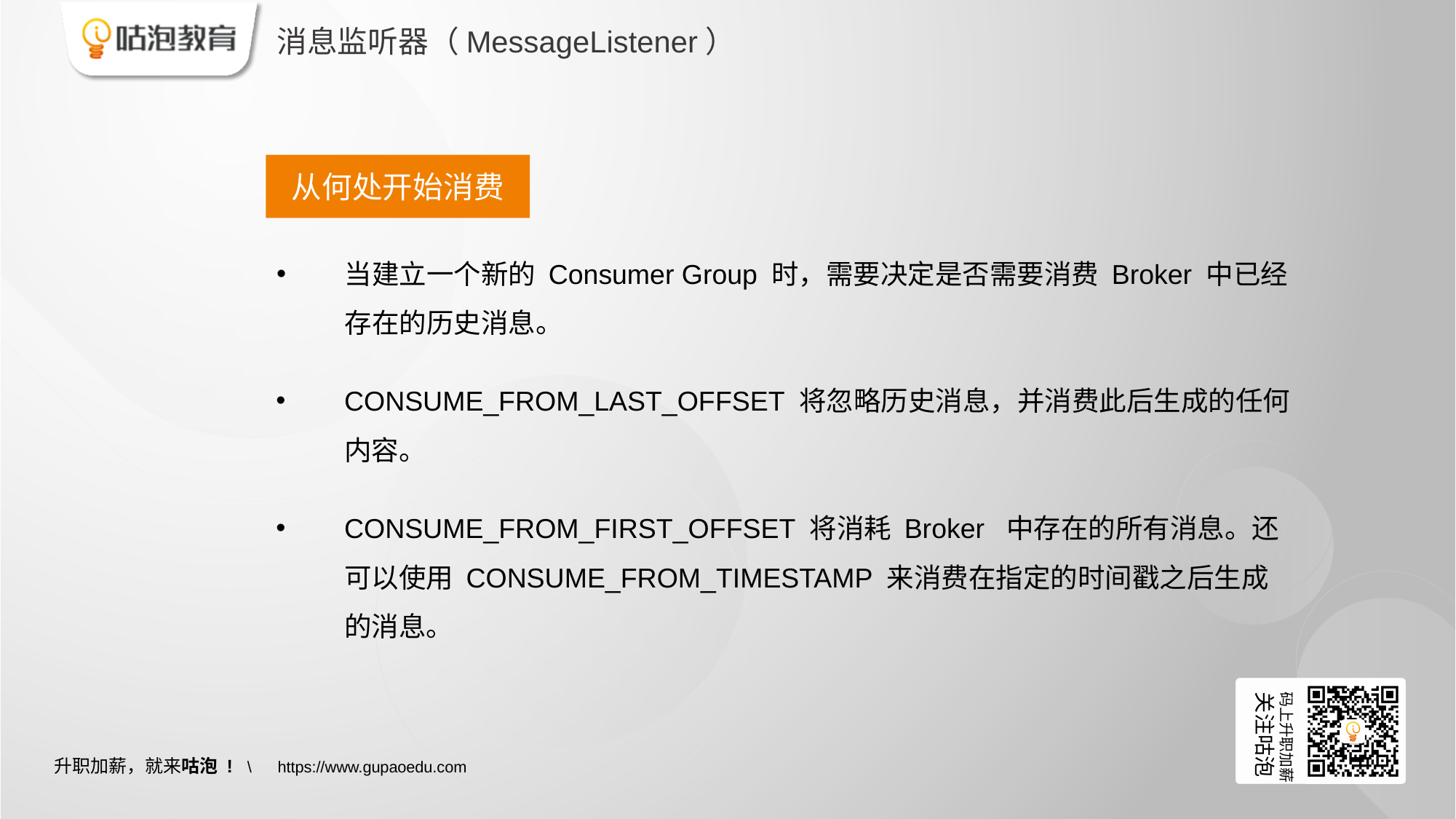

# 消息监听器（MessageListener）
从何处开始消费
当建立一个新的 Consumer Group 时，需要决定是否需要消费 Broker 中已经存在的历史消息。
CONSUME_FROM_LAST_OFFSET 将忽略历史消息，并消费此后生成的任何内容。
CONSUME_FROM_FIRST_OFFSET 将消耗 Broker  中存在的所有消息。还可以使用 CONSUME_FROM_TIMESTAMP 来消费在指定的时间戳之后生成的消息。